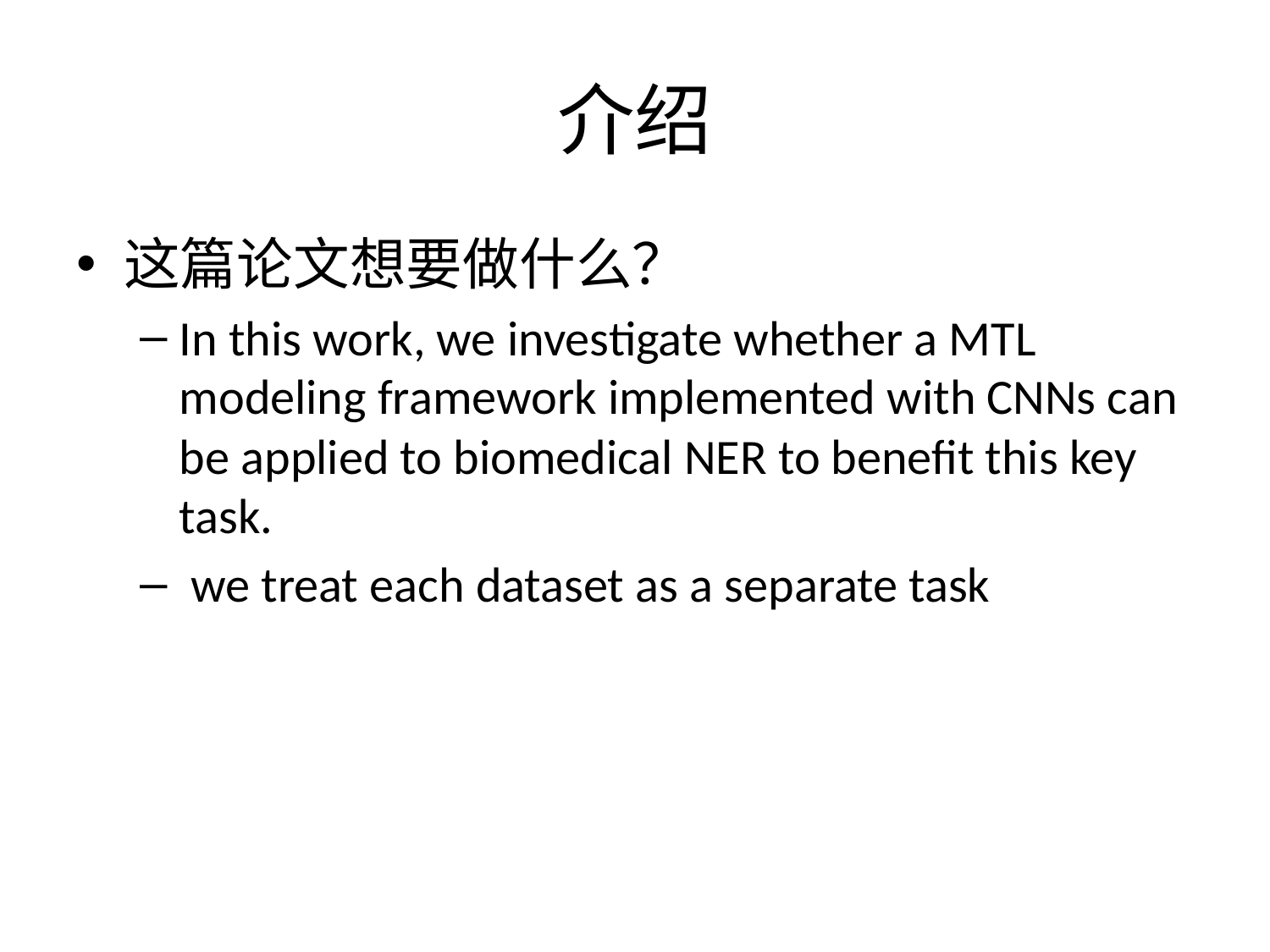

# 介绍
这篇论文想要做什么？
In this work, we investigate whether a MTL modeling framework implemented with CNNs can be applied to biomedical NER to benefit this key task.
 we treat each dataset as a separate task